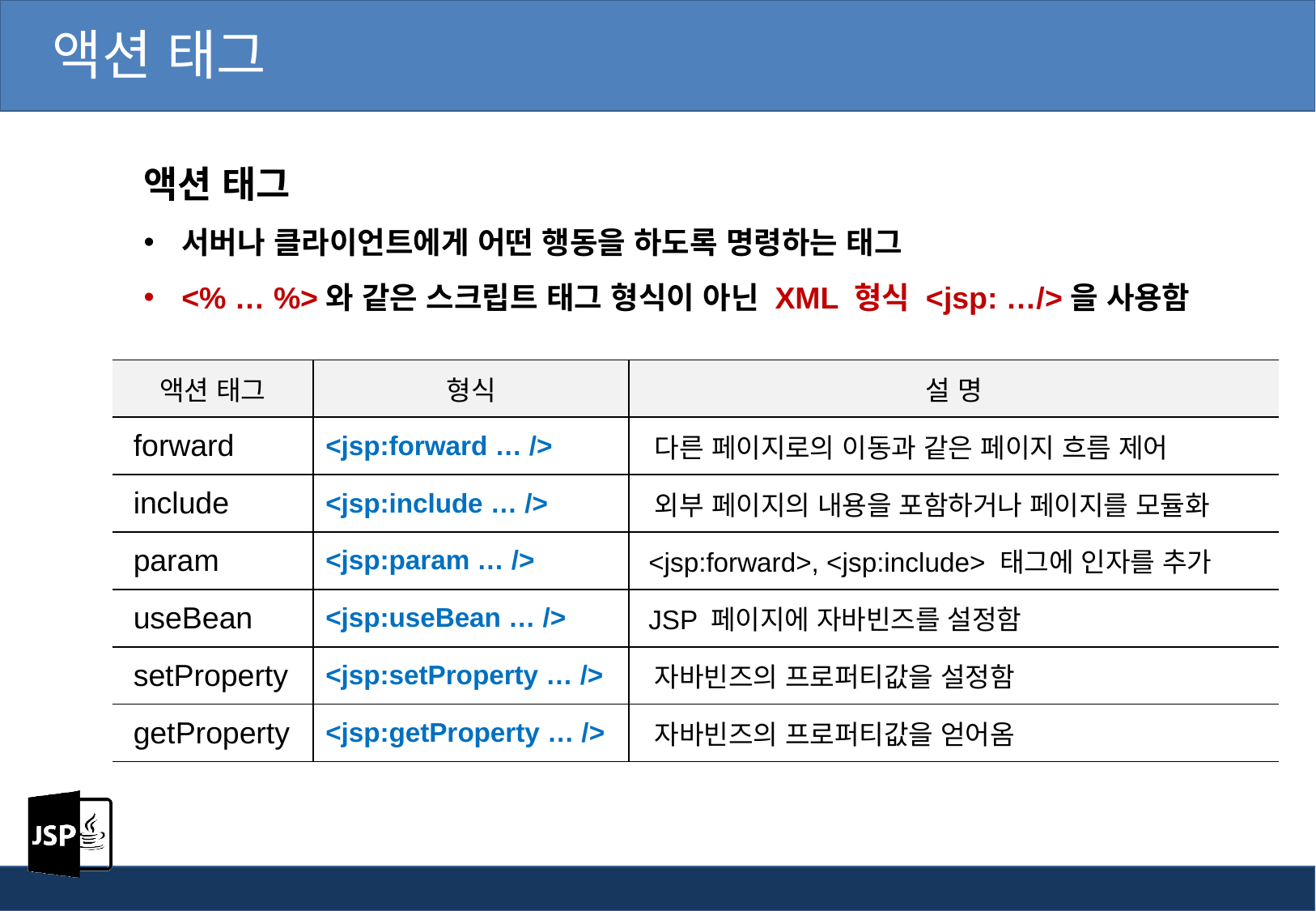

액션 태그
액션 태그
서버나 클라이언트에게 어떤 행동을 하도록 명령하는 태그
<% … %>와 같은 스크립트 태그 형식이 아닌 XML 형식 <jsp: …/>을 사용함
| 액션 태그 | 형식 | 설 명 |
| --- | --- | --- |
| forward | <jsp:forward … /> | 다른 페이지로의 이동과 같은 페이지 흐름 제어 |
| include | <jsp:include … /> | 외부 페이지의 내용을 포함하거나 페이지를 모듈화 |
| param | <jsp:param … /> | <jsp:forward>, <jsp:include> 태그에 인자를 추가 |
| useBean | <jsp:useBean … /> | JSP 페이지에 자바빈즈를 설정함 |
| setProperty | <jsp:setProperty … /> | 자바빈즈의 프로퍼티값을 설정함 |
| getProperty | <jsp:getProperty … /> | 자바빈즈의 프로퍼티값을 얻어옴 |